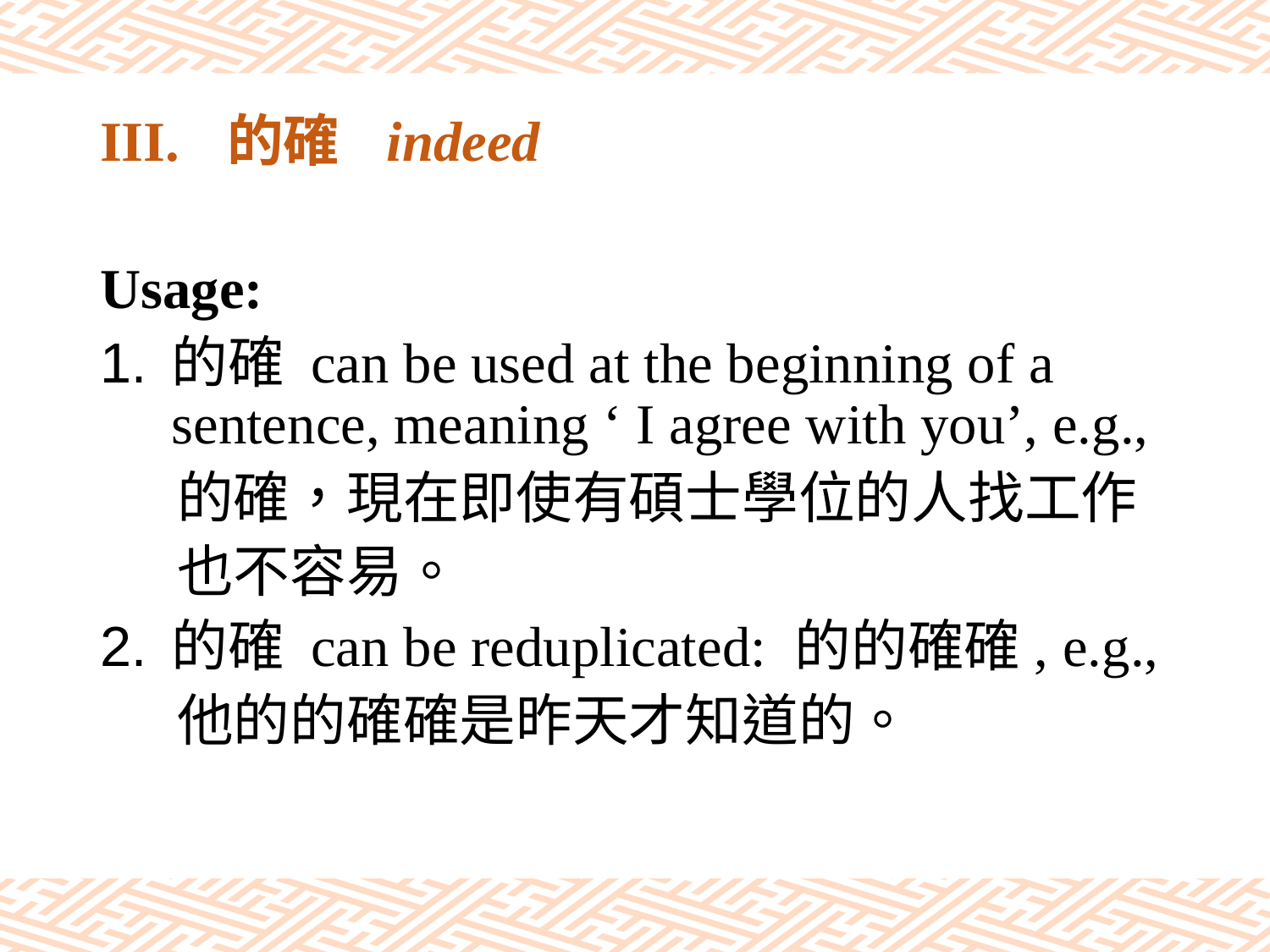

# III.	的確  indeed
Usage:
的確 can be used at the beginning of a sentence, meaning ‘ I agree with you’, e.g.,
     的確，現在即使有碩士學位的人找工作
     也不容易。
的確 can be reduplicated: 的的確確, e.g.,
     他的的確確是昨天才知道的。